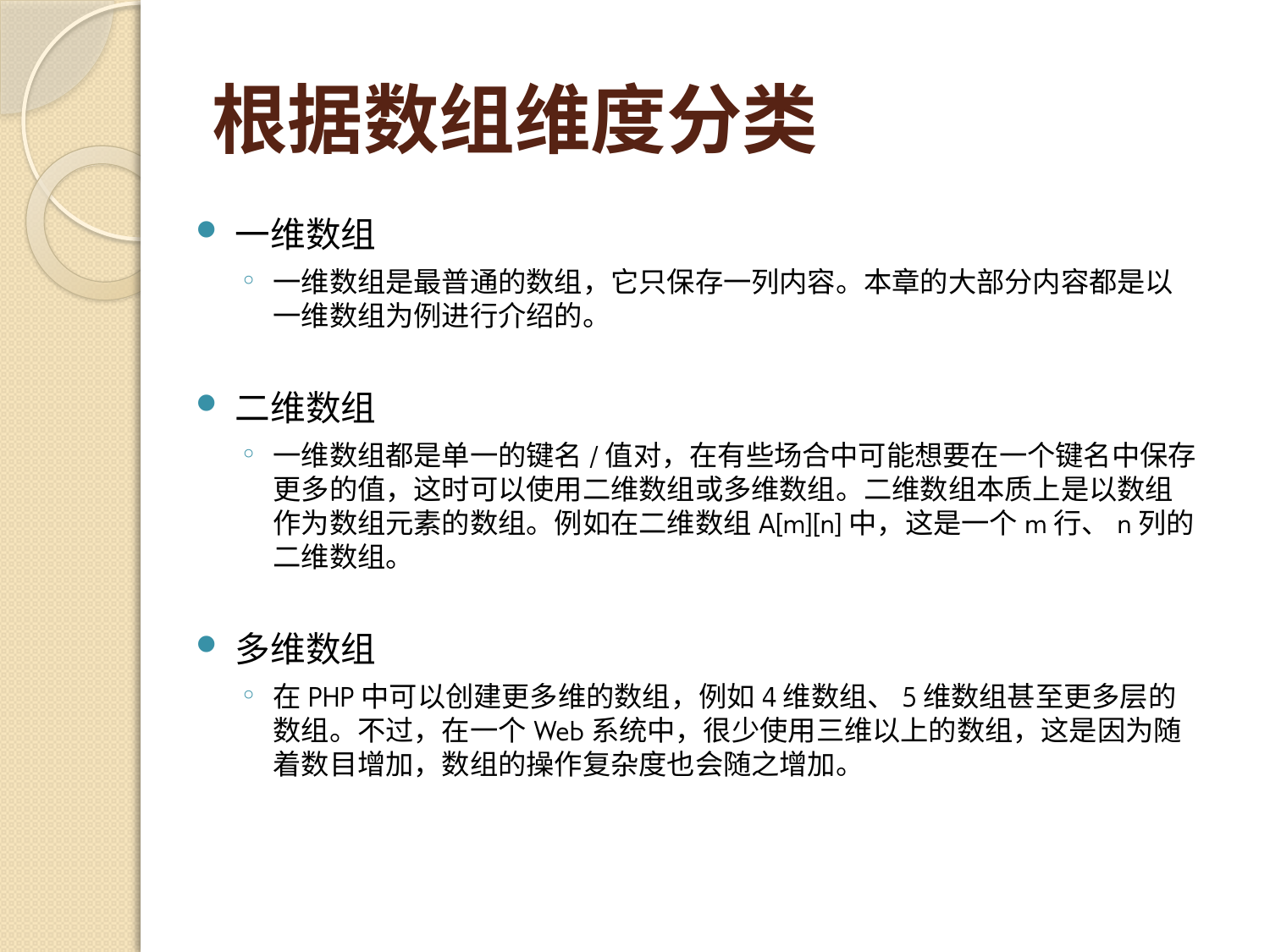

# 根据数组维度分类
一维数组
一维数组是最普通的数组，它只保存一列内容。本章的大部分内容都是以一维数组为例进行介绍的。

二维数组
一维数组都是单一的键名/值对，在有些场合中可能想要在一个键名中保存更多的值，这时可以使用二维数组或多维数组。二维数组本质上是以数组作为数组元素的数组。例如在二维数组A[m][n]中，这是一个m行、n列的二维数组。

多维数组
在PHP中可以创建更多维的数组，例如4维数组、5维数组甚至更多层的数组。不过，在一个Web系统中，很少使用三维以上的数组，这是因为随着数目增加，数组的操作复杂度也会随之增加。